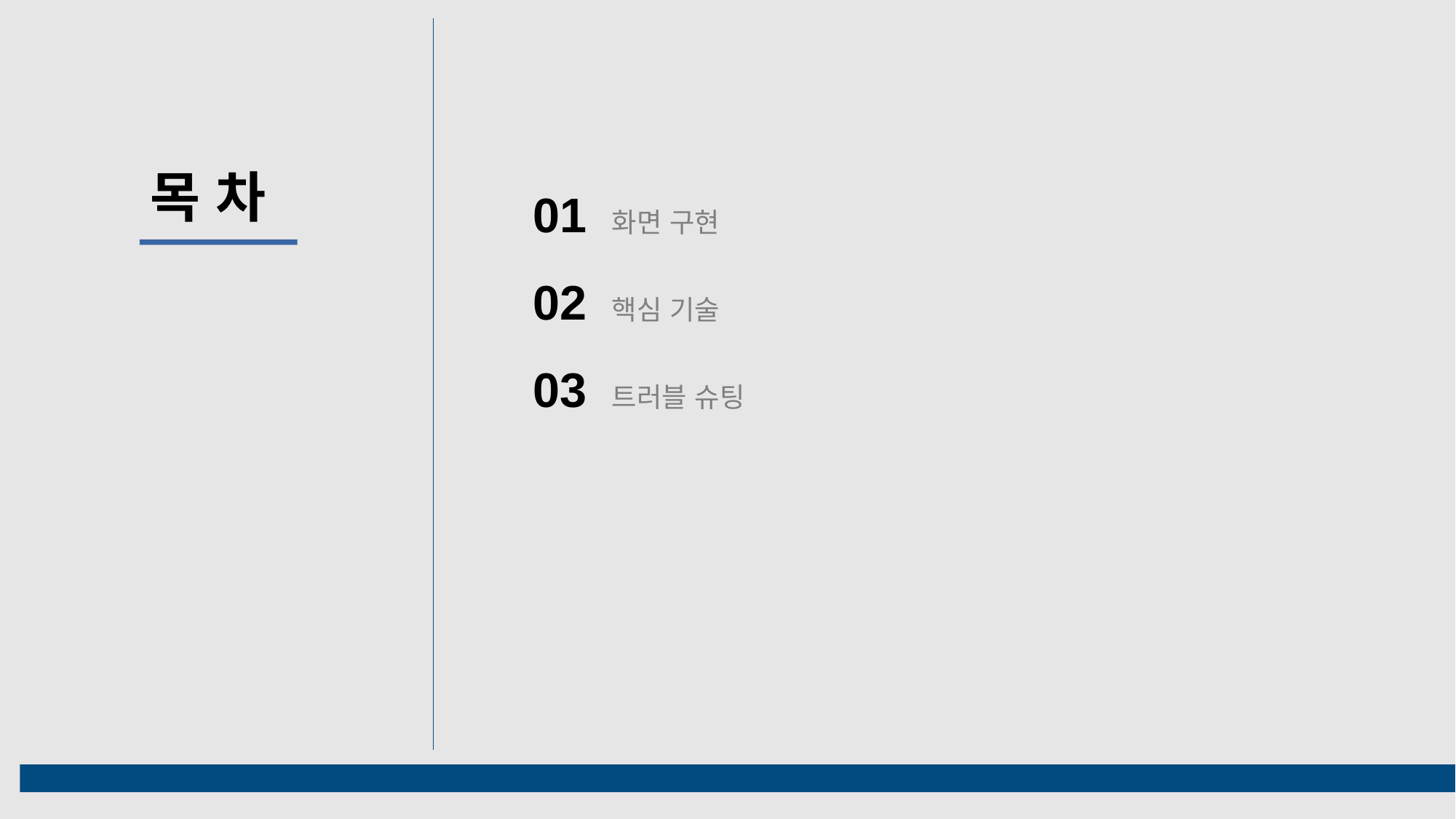

01 화면 구현
02 핵심 기술
03 트러블 슈팅
목 차